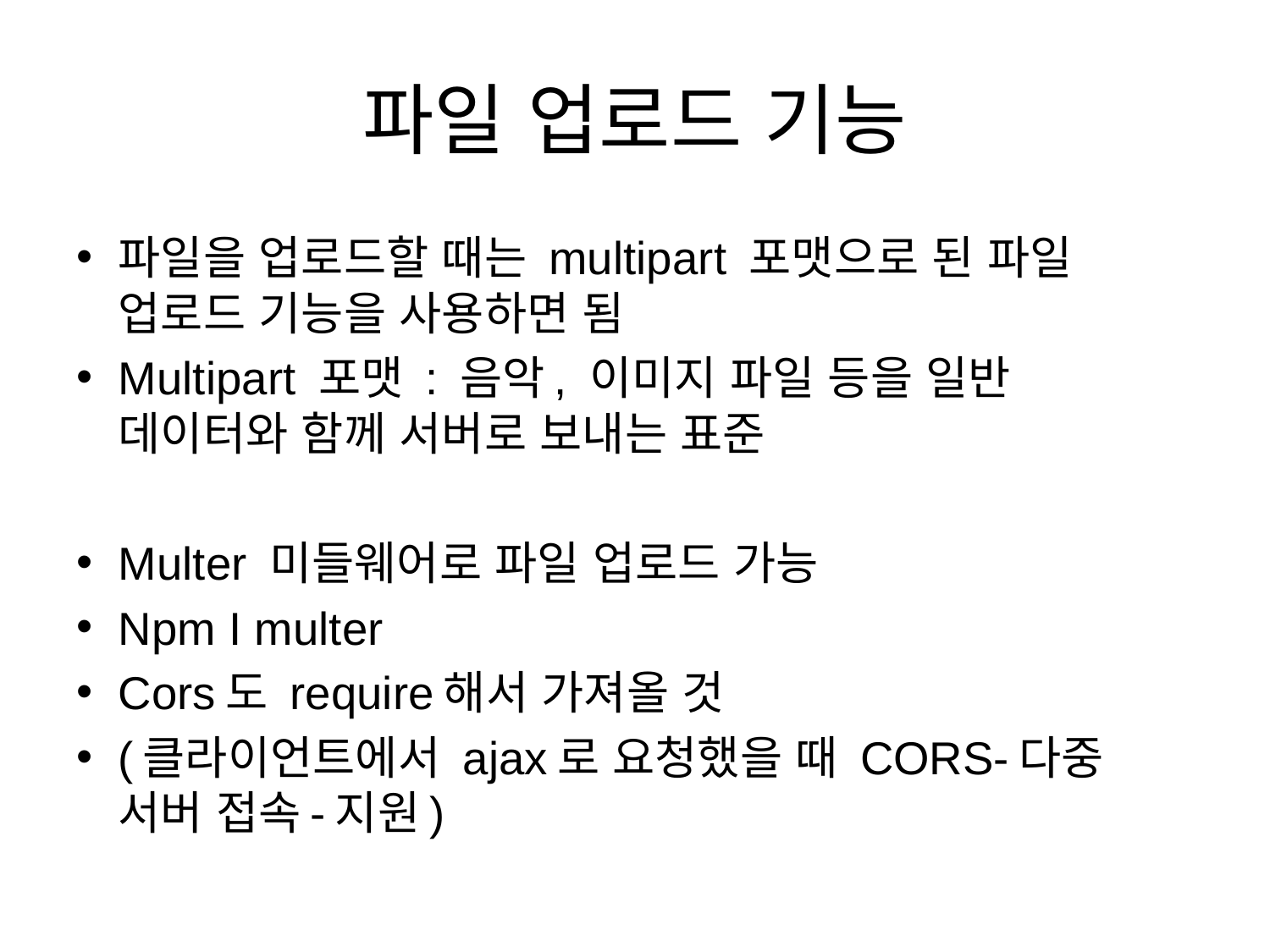

# 파일 업로드 기능
파일을 업로드할 때는 multipart 포맷으로 된 파일 업로드 기능을 사용하면 됨
Multipart 포맷 : 음악, 이미지 파일 등을 일반 데이터와 함께 서버로 보내는 표준

Multer 미들웨어로 파일 업로드 가능
Npm I multer
Cors도 require해서 가져올 것
(클라이언트에서 ajax로 요청했을 때 CORS-다중 서버 접속-지원)